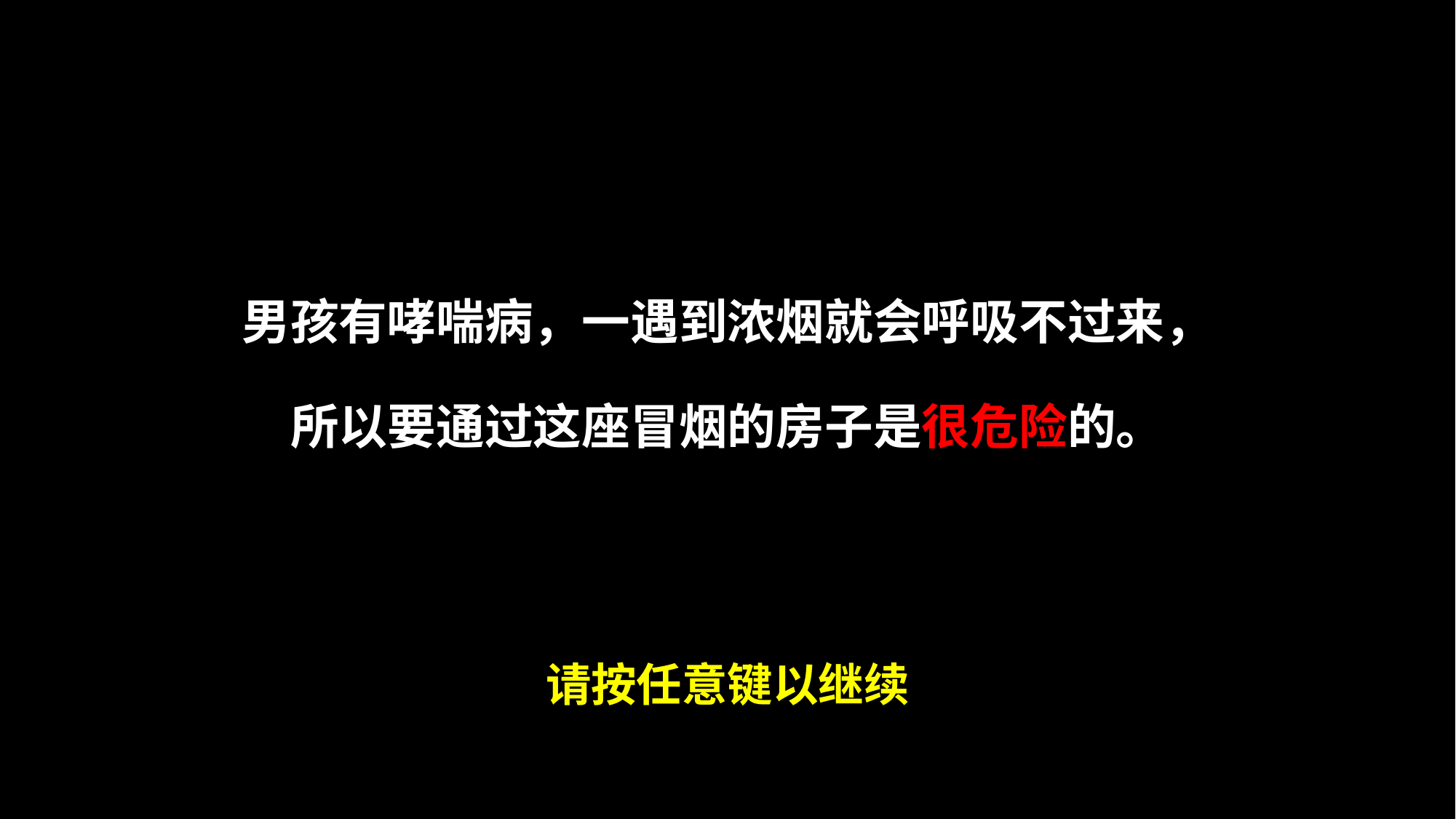

# 男孩有哮喘病，一遇到浓烟就会呼吸不过来， 所以要通过这座冒烟的房子是很危险的。
请按任意键以继续